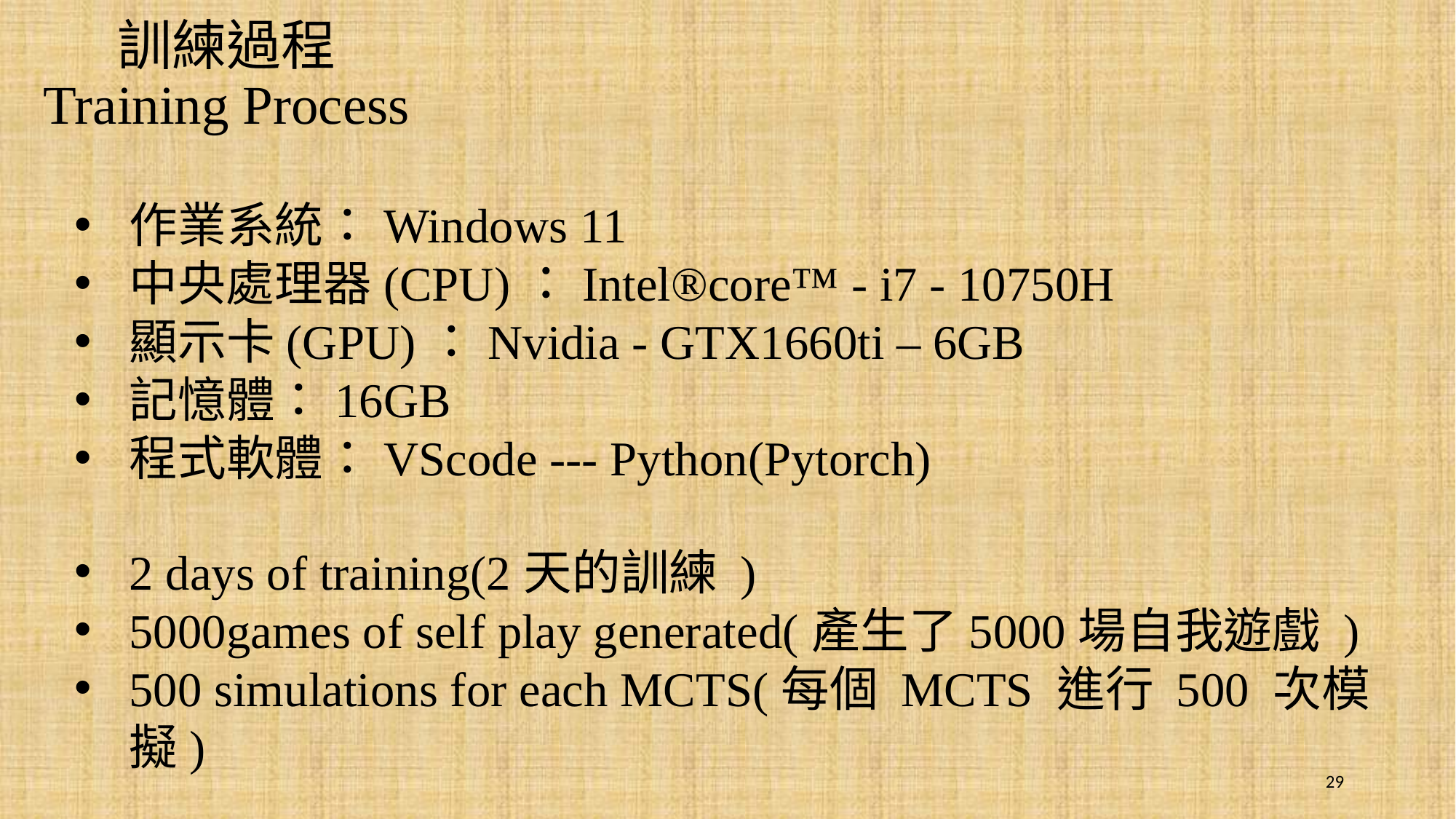

訓練過程
Training Process
作業系統：Windows 11
中央處理器(CPU)：Intel®core™ - i7 - 10750H
顯示卡(GPU)：Nvidia - GTX1660ti – 6GB
記憶體：16GB
程式軟體：VScode --- Python(Pytorch)
2 days of training(2天的訓練 )
5000games of self play generated(產生了5000場自我遊戲 )
500 simulations for each MCTS(每個 MCTS 進行 500 次模擬)
29